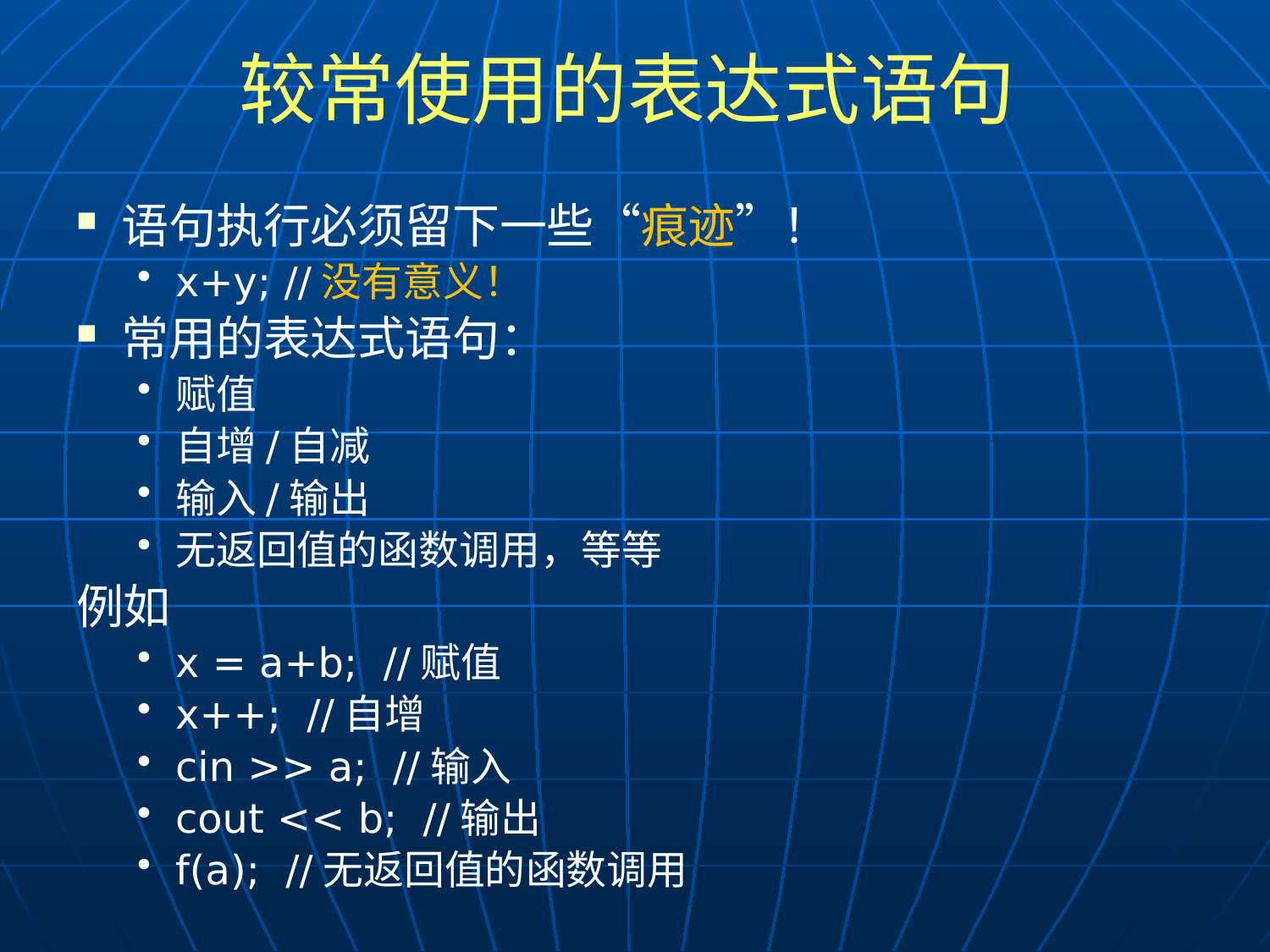

# 较常使用的表达式语句
语句执行必须留下一些“痕迹”！
x+y; //没有意义！
常用的表达式语句：
赋值
自增/自减
输入/输出
无返回值的函数调用，等等
例如
x = a+b;  //赋值
x++;  //自增
cin >> a;  //输入
cout << b;  //输出
f(a);  //无返回值的函数调用